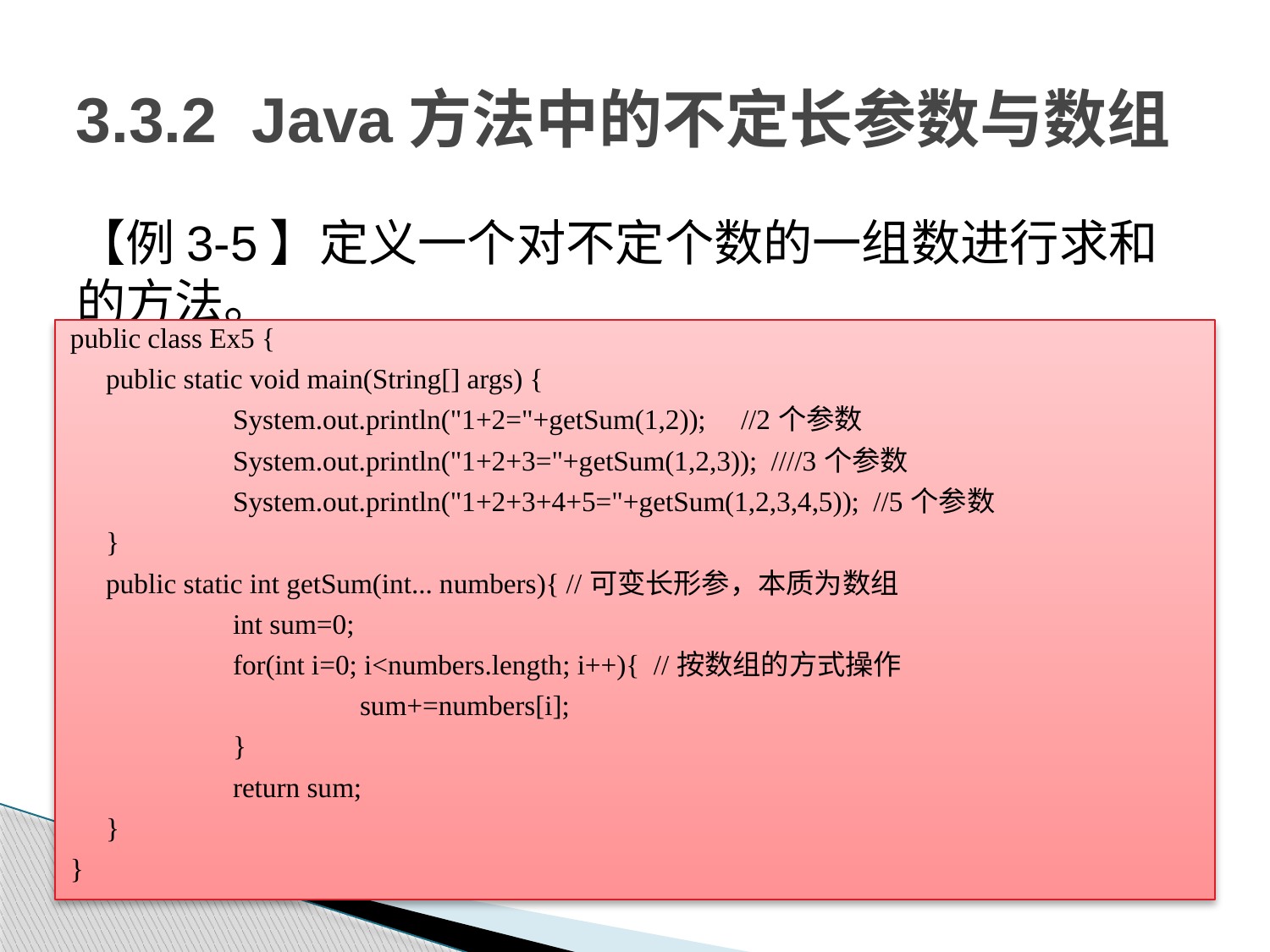

# 3.3.2  Java方法中的不定长参数与数组
【例3-5】定义一个对不定个数的一组数进行求和的方法。
分析：因为不确定被求和的数字的个数，所以使用不定长形参。
public class Ex5 {
	public static void main(String[] args) {
		System.out.println("1+2="+getSum(1,2));     //2个参数
		System.out.println("1+2+3="+getSum(1,2,3));  ////3个参数
		System.out.println("1+2+3+4+5="+getSum(1,2,3,4,5));  //5个参数
	}
	public static int getSum(int... numbers){ //可变长形参，本质为数组
		int sum=0;
		for(int i=0; i<numbers.length; i++){  //按数组的方式操作
			sum+=numbers[i];
		}
		return sum;
	}
}